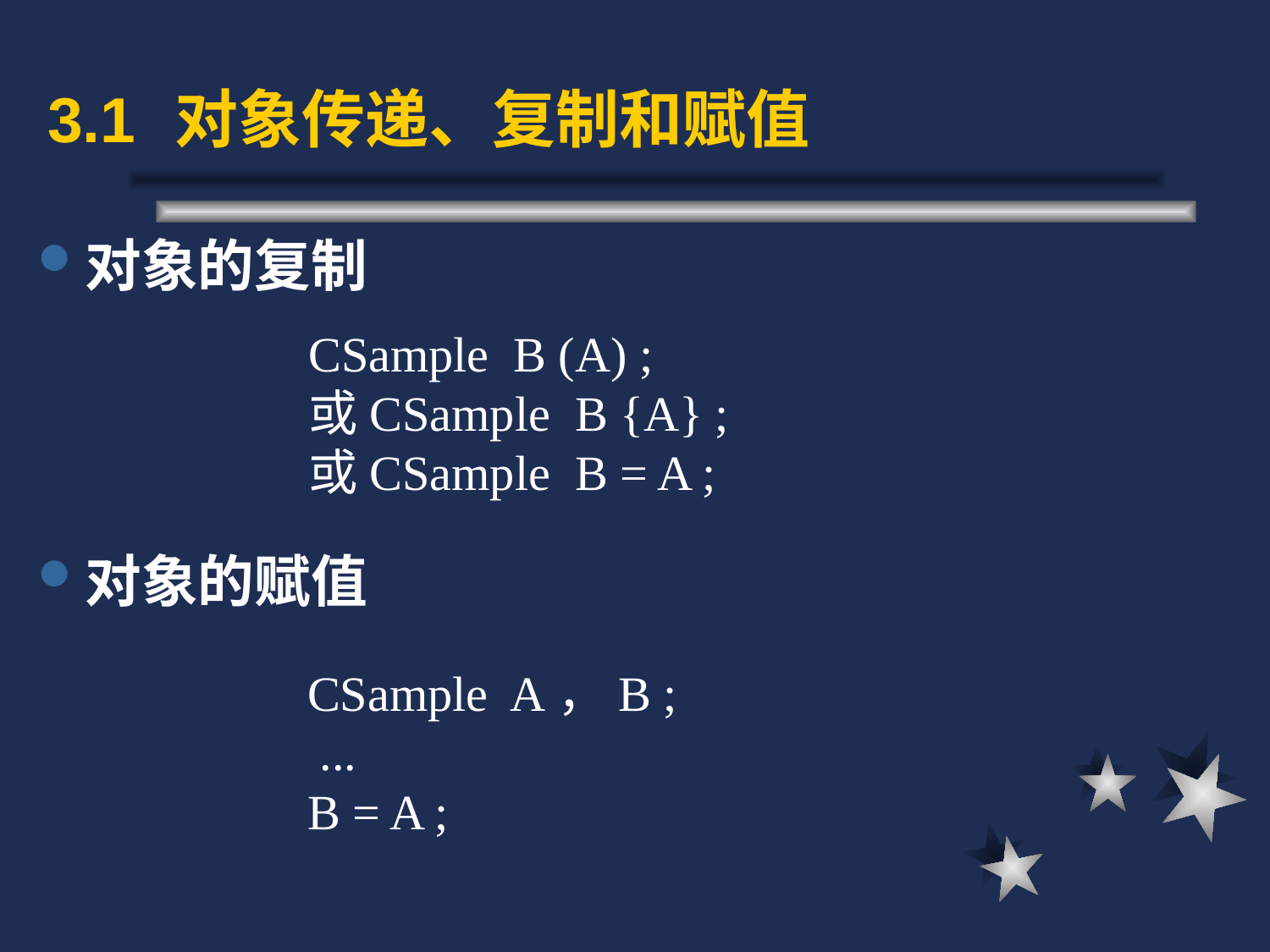

# 3.1	对象传递、复制和赋值
对象的复制

对象的赋值
CSample  B (A) ;
或CSample  B {A} ;
或CSample  B = A ;
CSample  A，B ;
 ...
B = A ;